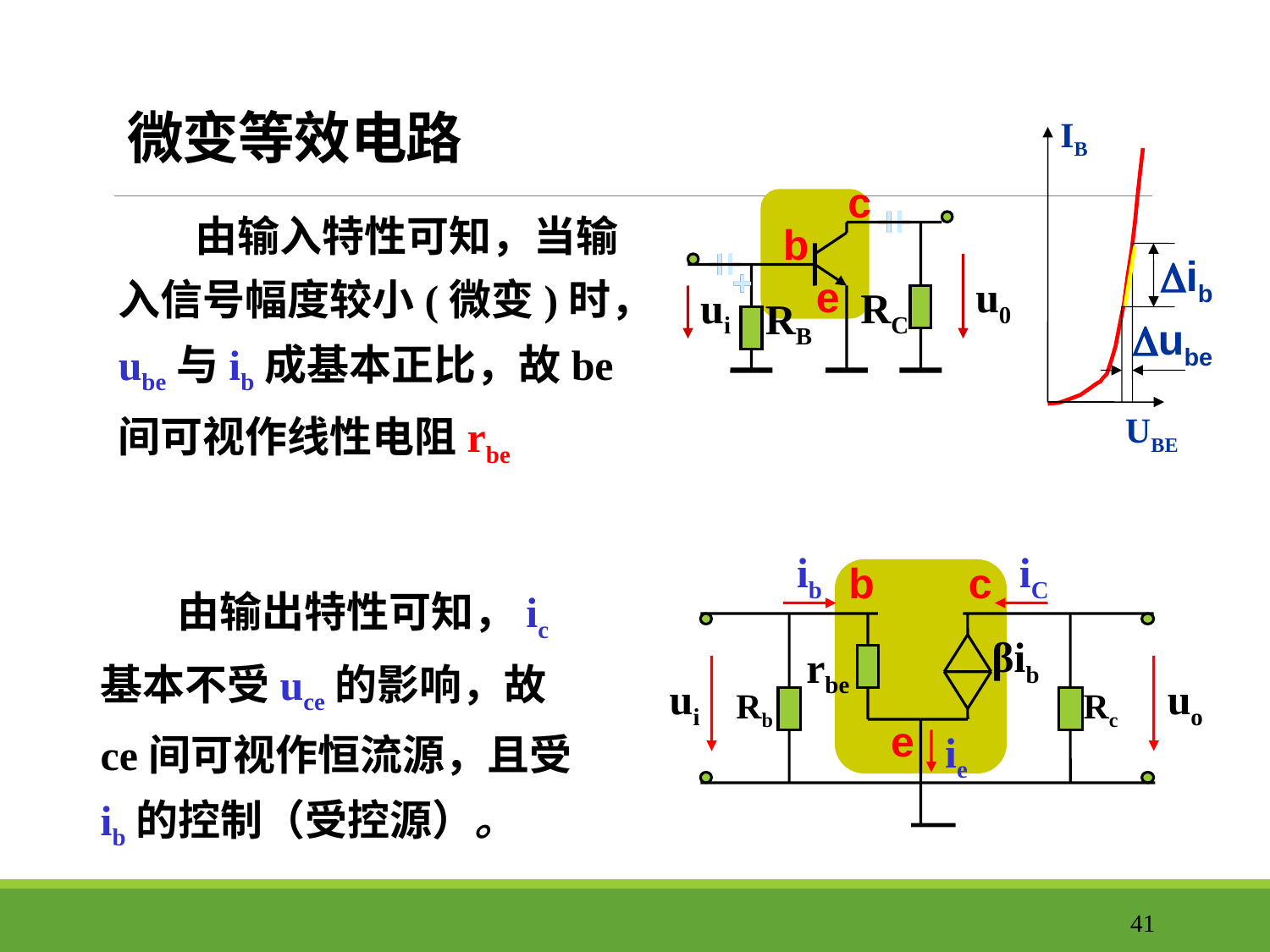

# 微变等效电路
IB

UBE
c
b

+

+

e

u0
ui
RC

RB

       由输入特性可知，当输入信号幅度较小(微变)时， ube与ib成基本正比，故be间可视作线性电阻rbe

Δib

Δube

 ib

iC

b

e

rbe
c

βib

       由输出特性可知，ic基本不受uce的影响，故ce间可视作恒流源，且受ib的控制（受控源）。

ui
Rb

uo
Rc
ie

41